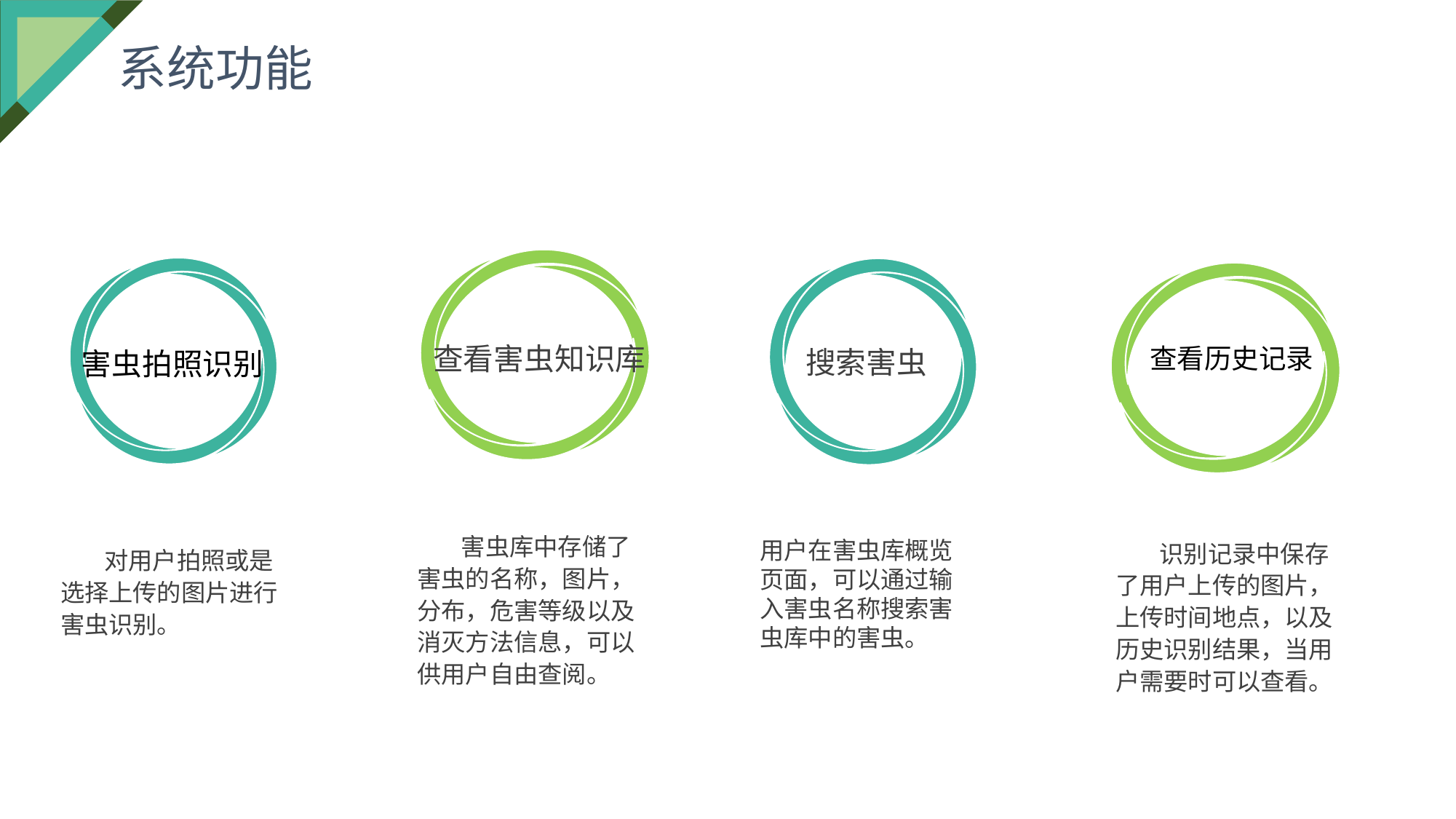

系统功能

查看害虫知识库
查看历史记录
搜索害虫
害虫拍照识别
       害虫库中存储了害虫的名称，图片，分布，危害等级以及消灭方法信息，可以供用户自由查阅。
       识别记录中保存了用户上传的图片，上传时间地点，以及历史识别结果，当用户需要时可以查看。
用户在害虫库概览页面，可以通过输入害虫名称搜索害虫库中的害虫。

       对用户拍照或是选择上传的图片进行害虫识别。